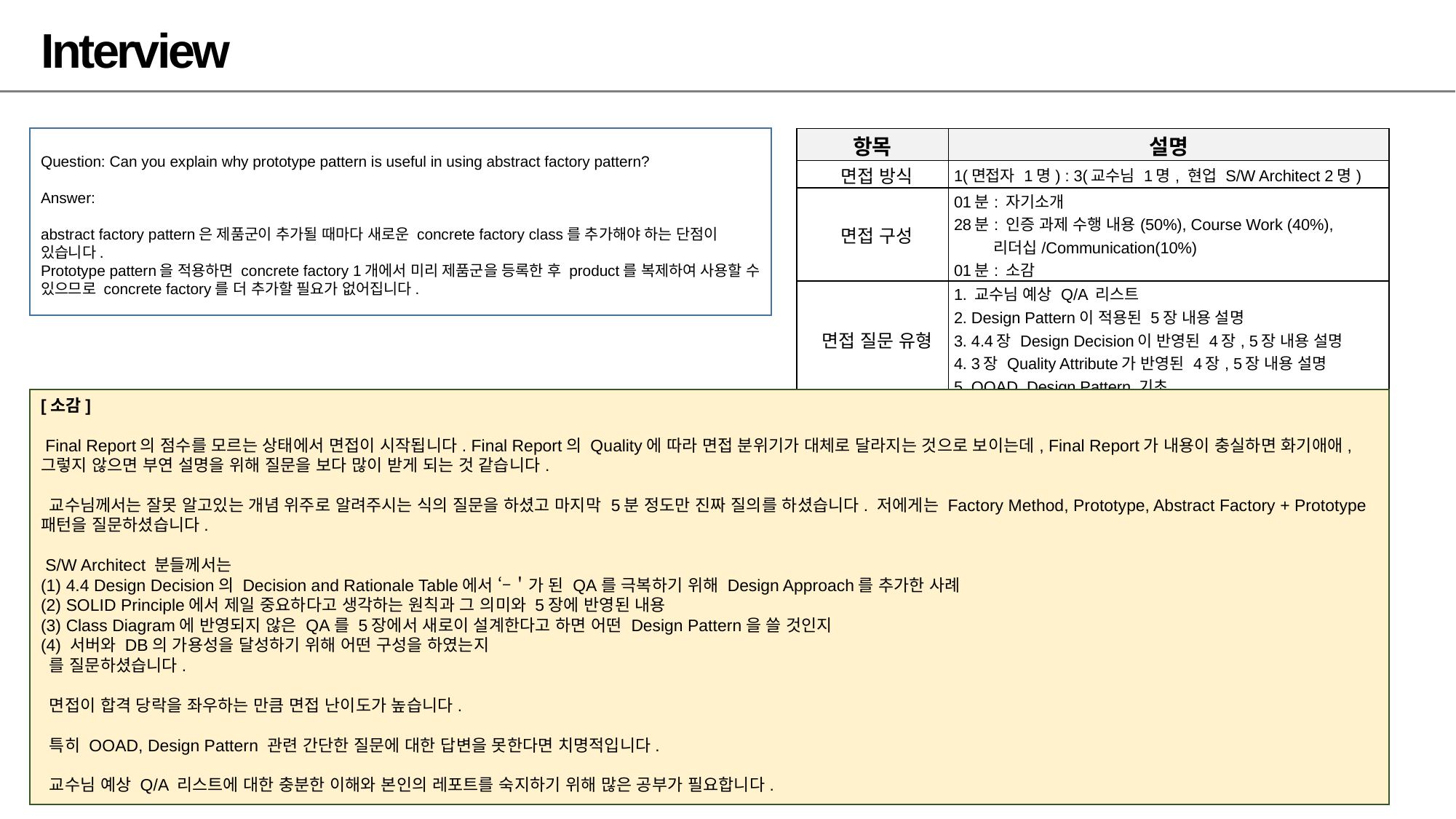

# Interview

Question: Can you explain why prototype pattern is useful in using abstract factory pattern?

Answer:

abstract factory pattern은 제품군이 추가될 때마다 새로운 concrete factory class를 추가해야 하는 단점이 있습니다.
Prototype pattern을 적용하면 concrete factory 1개에서 미리 제품군을 등록한 후 product를 복제하여 사용할 수 있으므로 concrete factory를 더 추가할 필요가 없어집니다.
| 항목 | 설명 |
| --- | --- |
| 면접 방식 | 1(면접자 1명) : 3(교수님 1명, 현업 S/W Architect 2명) |
| 면접 구성 | 01분: 자기소개 28분: 인증 과제 수행 내용(50%), Course Work (40%), 리더십/Communication(10%) 01분: 소감 |
| 면접 질문 유형 | 1. 교수님 예상 Q/A 리스트 2. Design Pattern이 적용된 5장 내용 설명 3. 4.4장 Design Decision이 반영된 4장, 5장 내용 설명 4. 3장 Quality Attribute가 반영된 4장, 5장 내용 설명 5. OOAD, Design Pattern 기초 |
[소감]

 Final Report의 점수를 모르는 상태에서 면접이 시작됩니다. Final Report의 Quality에 따라 면접 분위기가 대체로 달라지는 것으로 보이는데, Final Report가 내용이 충실하면 화기애애, 그렇지 않으면 부연 설명을 위해 질문을 보다 많이 받게 되는 것 같습니다.

 교수님께서는 잘못 알고있는 개념 위주로 알려주시는 식의 질문을 하셨고 마지막 5분 정도만 진짜 질의를 하셨습니다. 저에게는 Factory Method, Prototype, Abstract Factory + Prototype 패턴을 질문하셨습니다.

 S/W Architect 분들께서는
(1) 4.4 Design Decision의 Decision and Rationale Table에서 ‘–＇가 된 QA를 극복하기 위해 Design Approach를 추가한 사례
(2) SOLID Principle에서 제일 중요하다고 생각하는 원칙과 그 의미와 5장에 반영된 내용
(3) Class Diagram에 반영되지 않은 QA를 5장에서 새로이 설계한다고 하면 어떤 Design Pattern을 쓸 것인지
(4) 서버와 DB의 가용성을 달성하기 위해 어떤 구성을 하였는지
 를 질문하셨습니다.

 면접이 합격 당락을 좌우하는 만큼 면접 난이도가 높습니다.

 특히 OOAD, Design Pattern 관련 간단한 질문에 대한 답변을 못한다면 치명적입니다.

 교수님 예상 Q/A 리스트에 대한 충분한 이해와 본인의 레포트를 숙지하기 위해 많은 공부가 필요합니다.